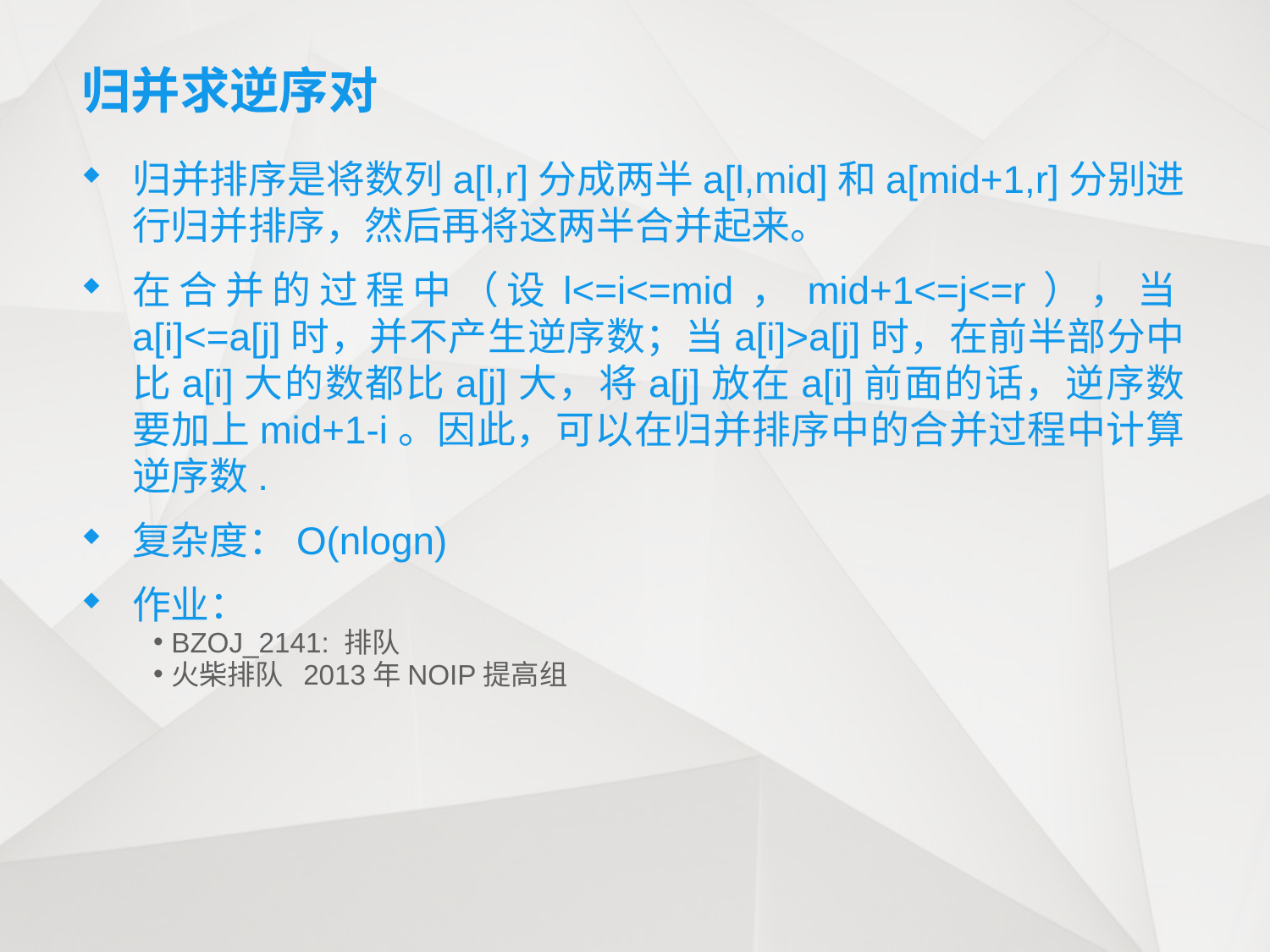

# 归并求逆序对
归并排序是将数列a[l,r]分成两半a[l,mid]和a[mid+1,r]分别进行归并排序，然后再将这两半合并起来。
在合并的过程中（设l<=i<=mid，mid+1<=j<=r），当a[i]<=a[j]时，并不产生逆序数；当a[i]>a[j]时，在前半部分中比a[i]大的数都比a[j]大，将a[j]放在a[i]前面的话，逆序数要加上mid+1-i。因此，可以在归并排序中的合并过程中计算逆序数.
复杂度：O(nlogn)
作业：
BZOJ_2141: 排队
火柴排队  2013年NOIP提高组